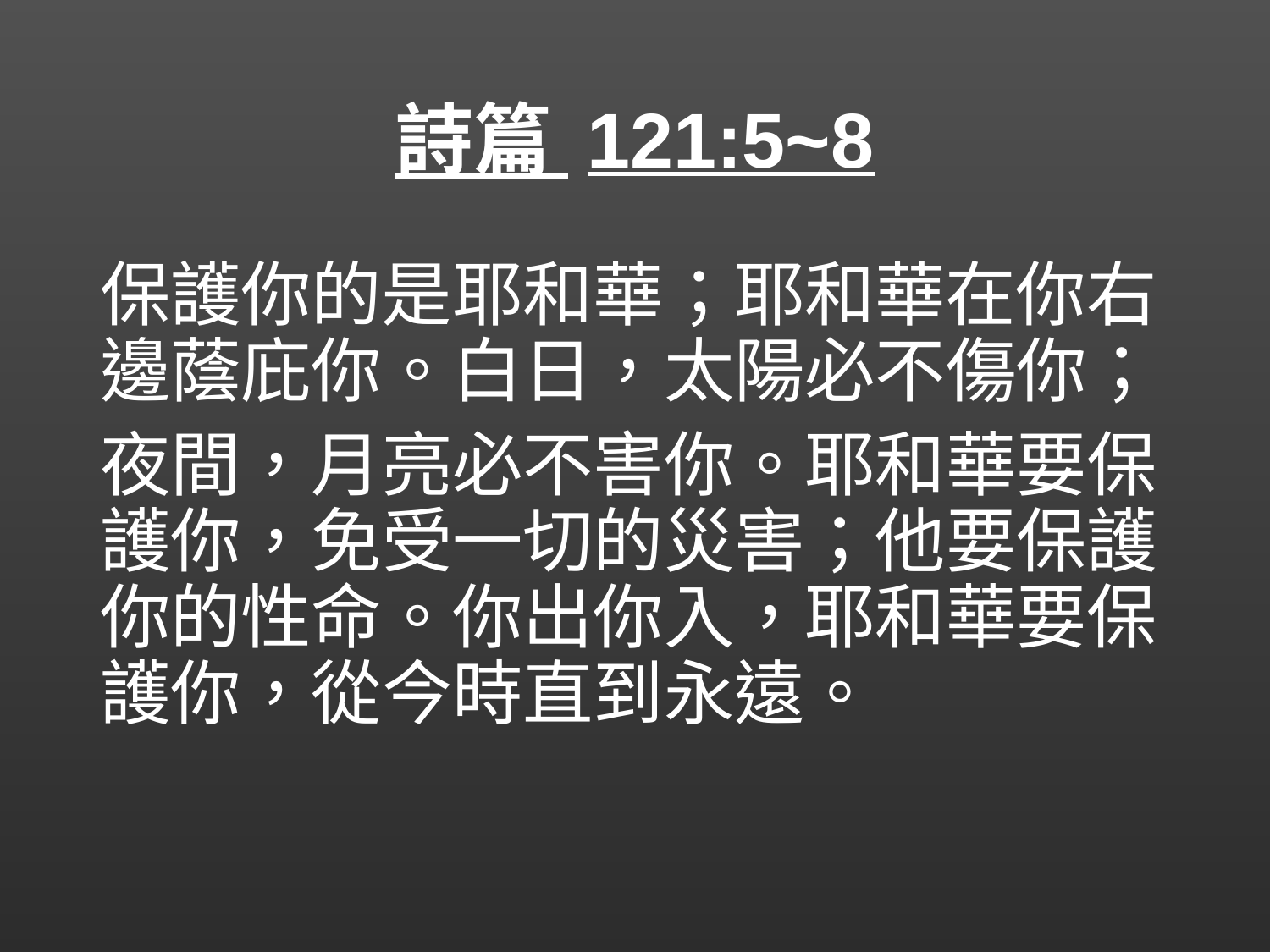

# 詩篇 121:5~8
保護你的是耶和華；耶和華在你右邊蔭庇你。白日，太陽必不傷你；
夜間，月亮必不害你。耶和華要保護你，免受一切的災害；他要保護你的性命。你出你入，耶和華要保護你，從今時直到永遠。